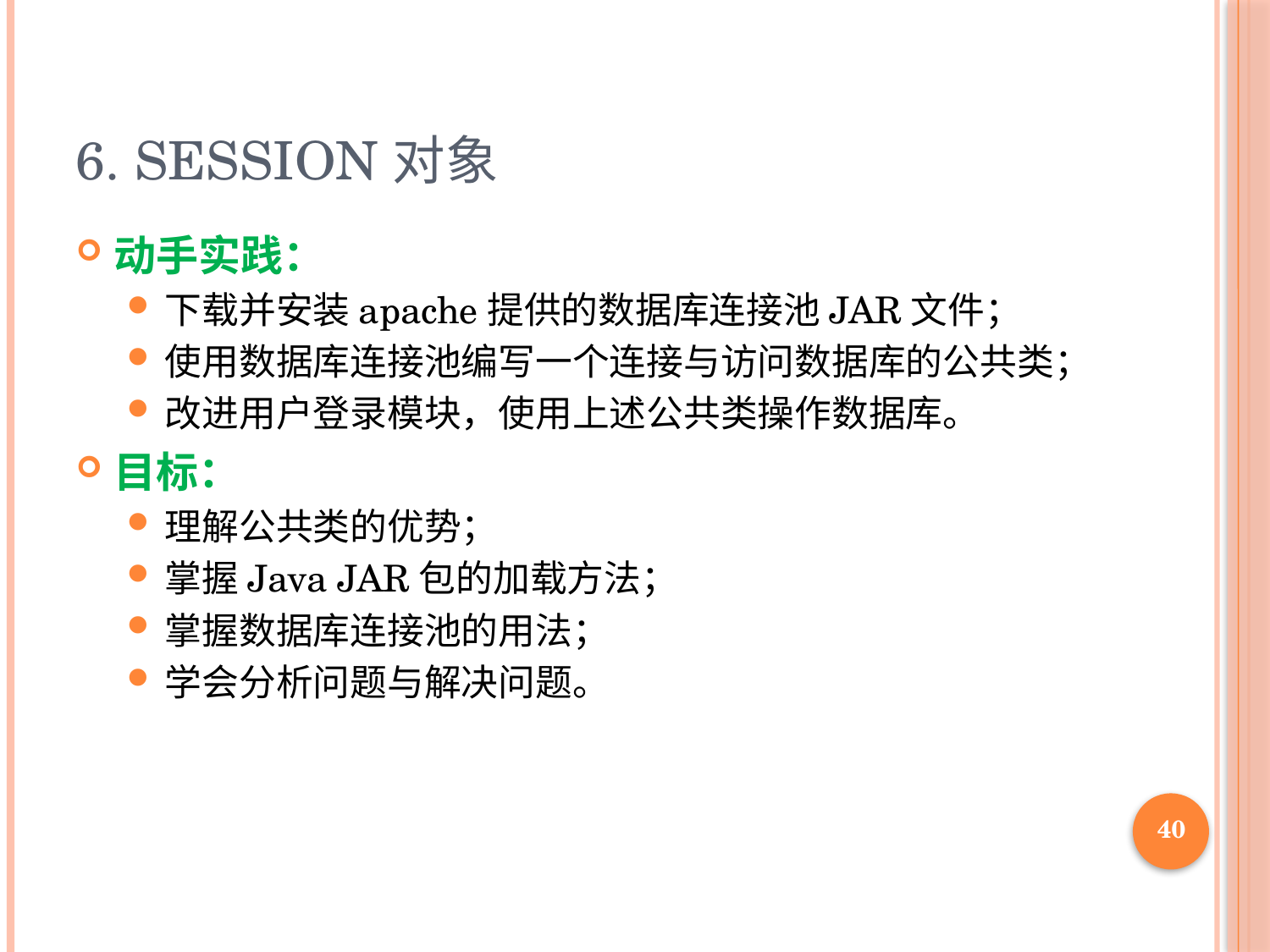

# 6. session对象
动手实践：
下载并安装apache提供的数据库连接池JAR文件；
使用数据库连接池编写一个连接与访问数据库的公共类；
改进用户登录模块，使用上述公共类操作数据库。
目标：
理解公共类的优势；
掌握Java JAR包的加载方法；
掌握数据库连接池的用法；
学会分析问题与解决问题。

40